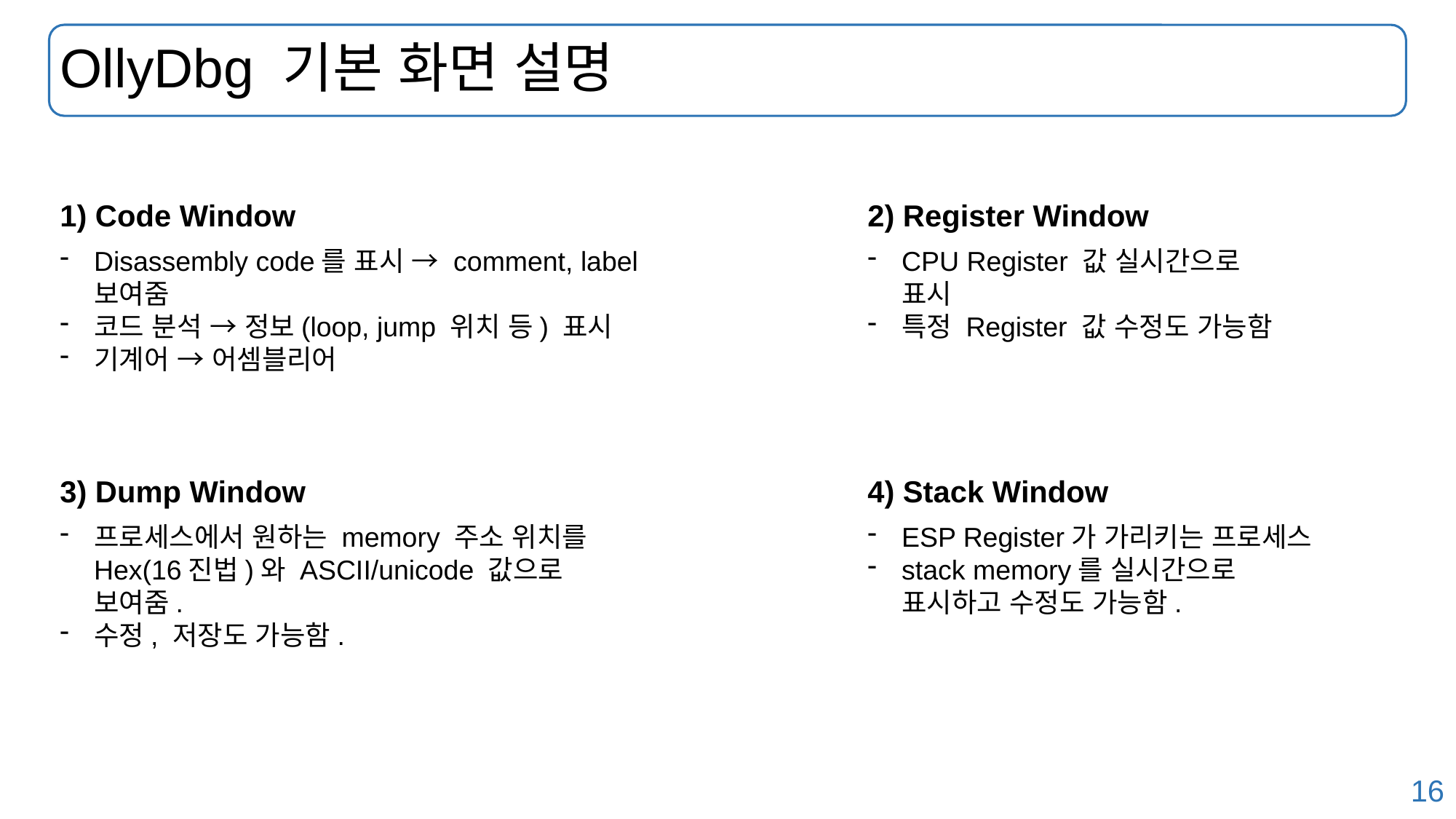

# OllyDbg 기본 화면 설명
1) Code Window
2) Register Window
Disassembly code를 표시 → comment, label 보여줌
코드 분석 → 정보(loop, jump 위치 등) 표시
기계어 → 어셈블리어
CPU Register 값 실시간으로 표시
특정 Register 값 수정도 가능함
3) Dump Window
4) Stack Window
프로세스에서 원하는 memory 주소 위치를 Hex(16진법)와 ASCII/unicode 값으로 보여줌.
수정, 저장도 가능함.
ESP Register가 가리키는 프로세스
stack memory를 실시간으로 표시하고 수정도 가능함.